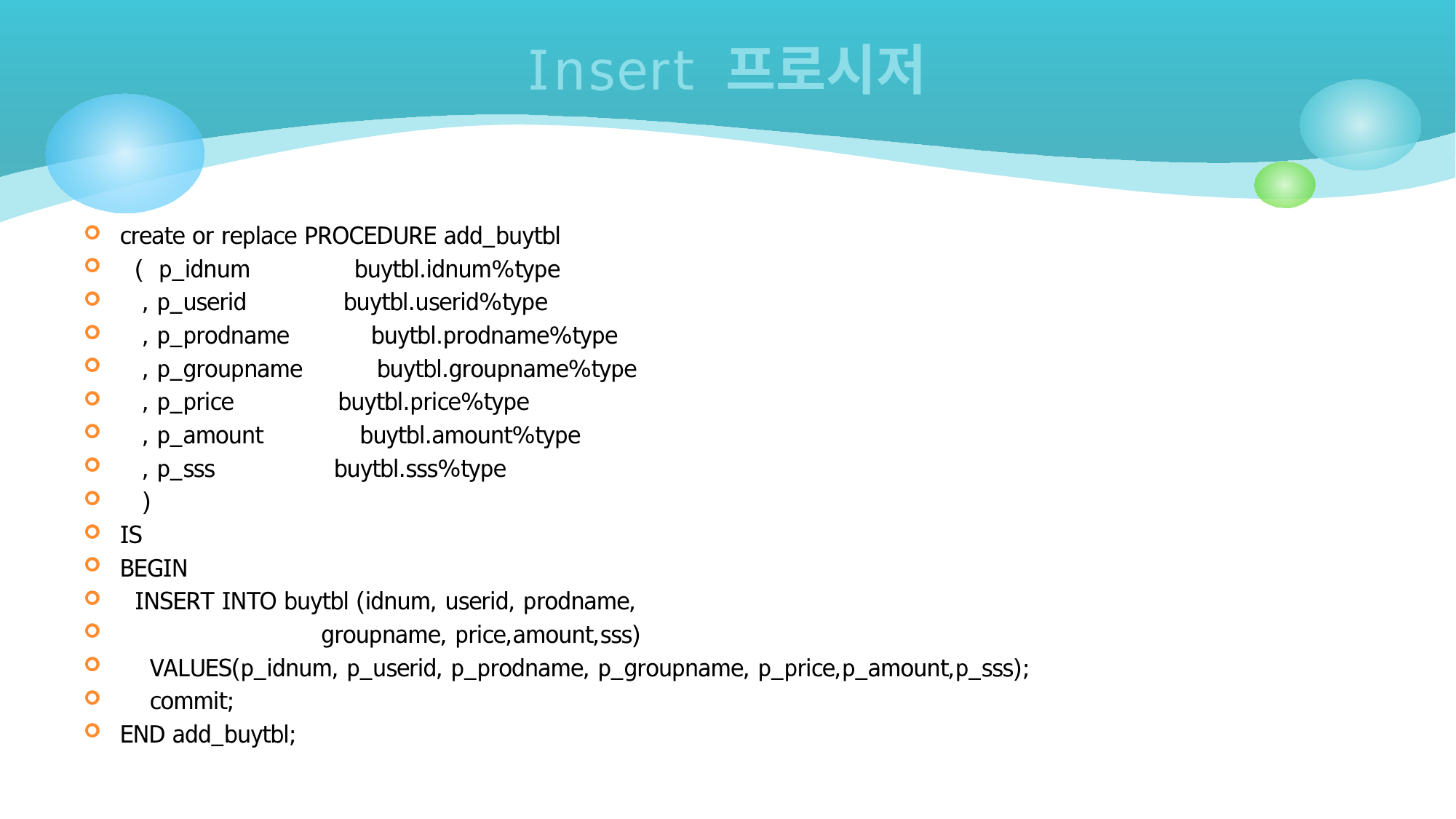

# Insert 프로시저
create or replace PROCEDURE add_buytbl
  (  p_idnum              buytbl.idnum%type
   , p_userid             buytbl.userid%type
   , p_prodname           buytbl.prodname%type
   , p_groupname          buytbl.groupname%type
   , p_price              buytbl.price%type
   , p_amount             buytbl.amount%type
   , p_sss                buytbl.sss%type
   )
IS
BEGIN
  INSERT INTO buytbl (idnum, userid, prodname,
                           groupname, price,amount,sss)
    VALUES(p_idnum, p_userid, p_prodname, p_groupname, p_price,p_amount,p_sss);
    commit;
END add_buytbl;